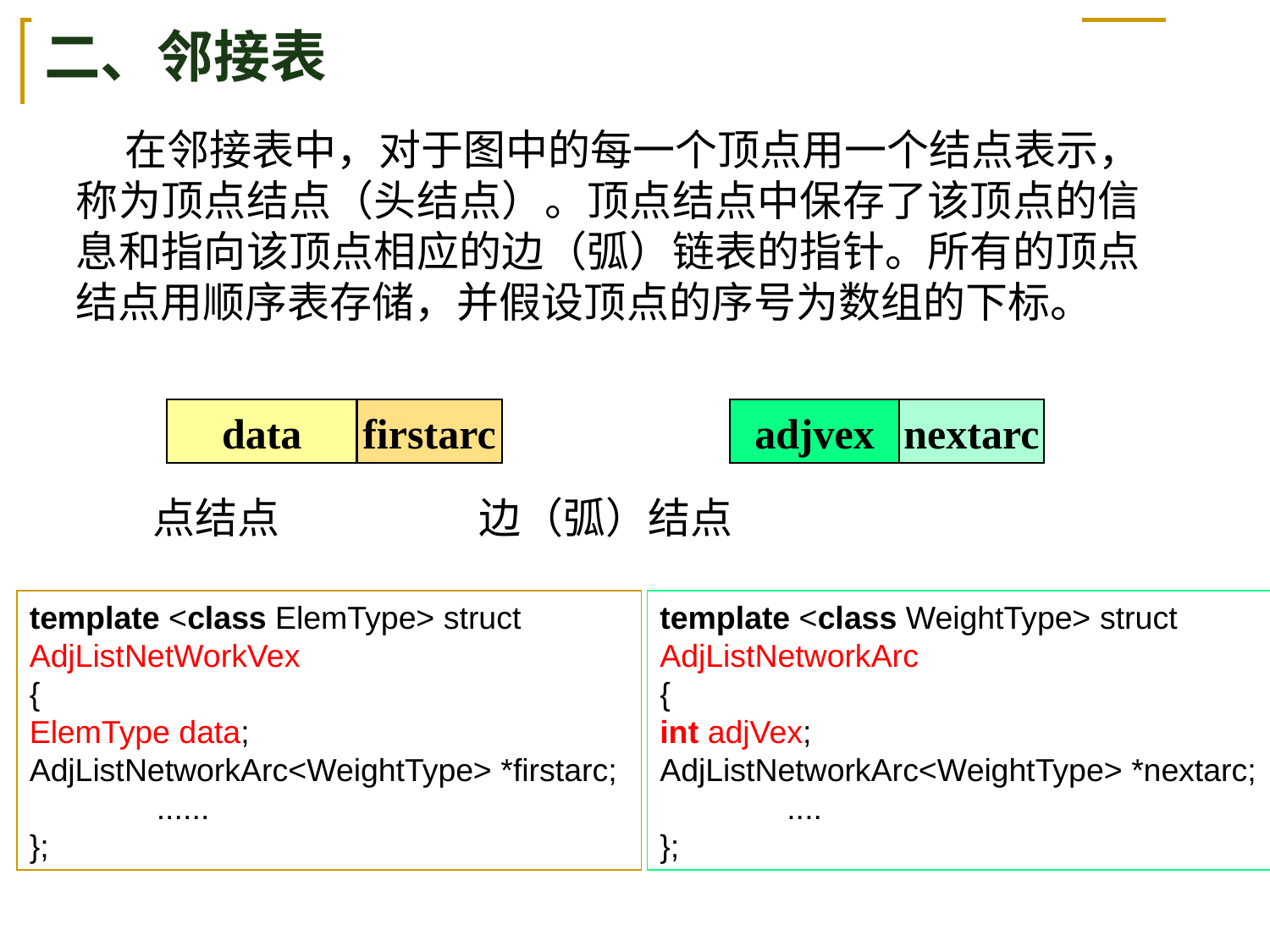

二、邻接表
    在邻接表中，对于图中的每一个顶点用一个结点表示，称为顶点结点（头结点）。顶点结点中保存了该顶点的信息和指向该顶点相应的边（弧）链表的指针。所有的顶点结点用顺序表存储，并假设顶点的序号为数组的下标。

       点结点                     边（弧）结点

data
firstarc
adjvex
nextarc
template <class ElemType> struct AdjListNetWorkVex
{
ElemType data;
AdjListNetworkArc<WeightType> *firstarc;
	......
};
template <class WeightType> struct AdjListNetworkArc
{
int adjVex;
AdjListNetworkArc<WeightType> *nextarc;
	....
};